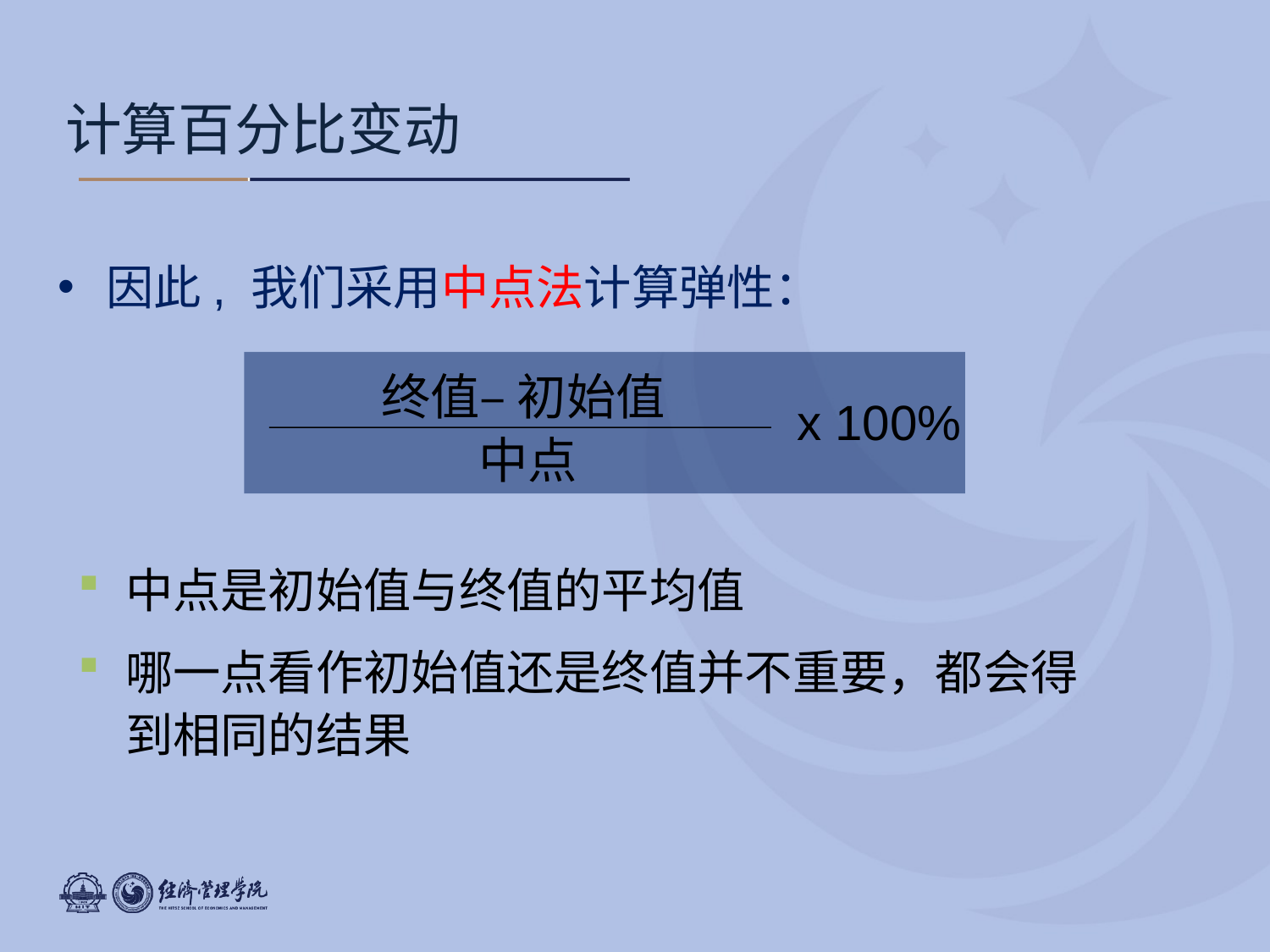

0
计算百分比变动
因此, 我们采用中点法计算弹性：

终值– 初始值
x 100%
中点

中点是初始值与终值的平均值
哪一点看作初始值还是终值并不重要，都会得到相同的结果